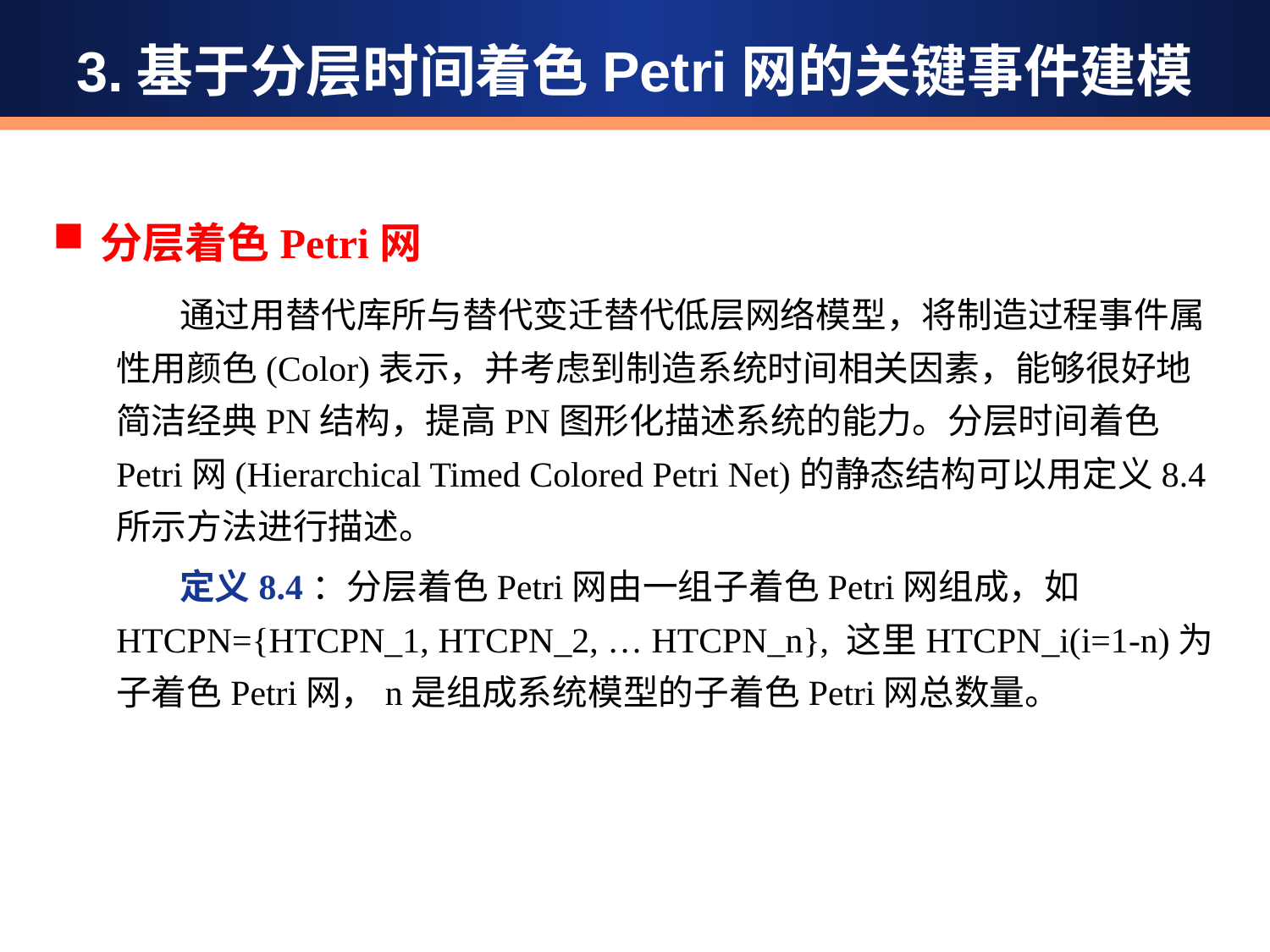

3.基于分层时间着色Petri网的关键事件建模
分层着色Petri网
通过用替代库所与替代变迁替代低层网络模型，将制造过程事件属性用颜色(Color)表示，并考虑到制造系统时间相关因素，能够很好地简洁经典PN结构，提高PN图形化描述系统的能力。分层时间着色Petri网(Hierarchical Timed Colored Petri Net)的静态结构可以用定义8.4所示方法进行描述。
定义8.4：分层着色Petri网由一组子着色Petri网组成，如HTCPN={HTCPN_1, HTCPN_2, … HTCPN_n}, 这里HTCPN_i(i=1-n)为子着色Petri网，n是组成系统模型的子着色Petri网总数量。